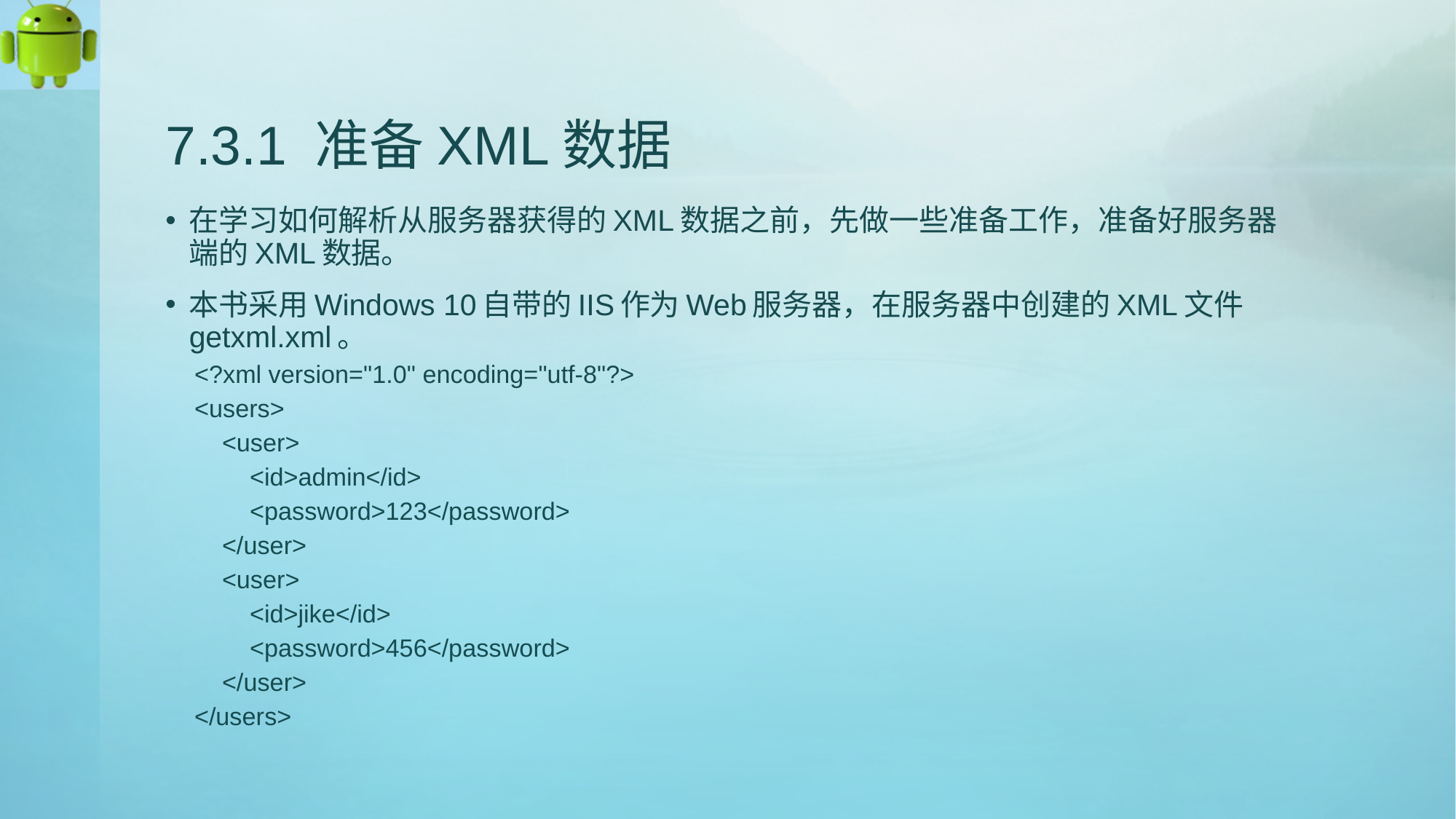

# 7.3.1 准备XML数据
在学习如何解析从服务器获得的XML数据之前，先做一些准备工作，准备好服务器端的XML数据。
本书采用Windows 10自带的IIS作为Web服务器，在服务器中创建的XML文件getxml.xml。
<?xml version="1.0" encoding="utf-8"?>
<users>
    <user>
        <id>admin</id>
        <password>123</password>
    </user>
    <user>
        <id>jike</id>
        <password>456</password>
    </user>
</users>